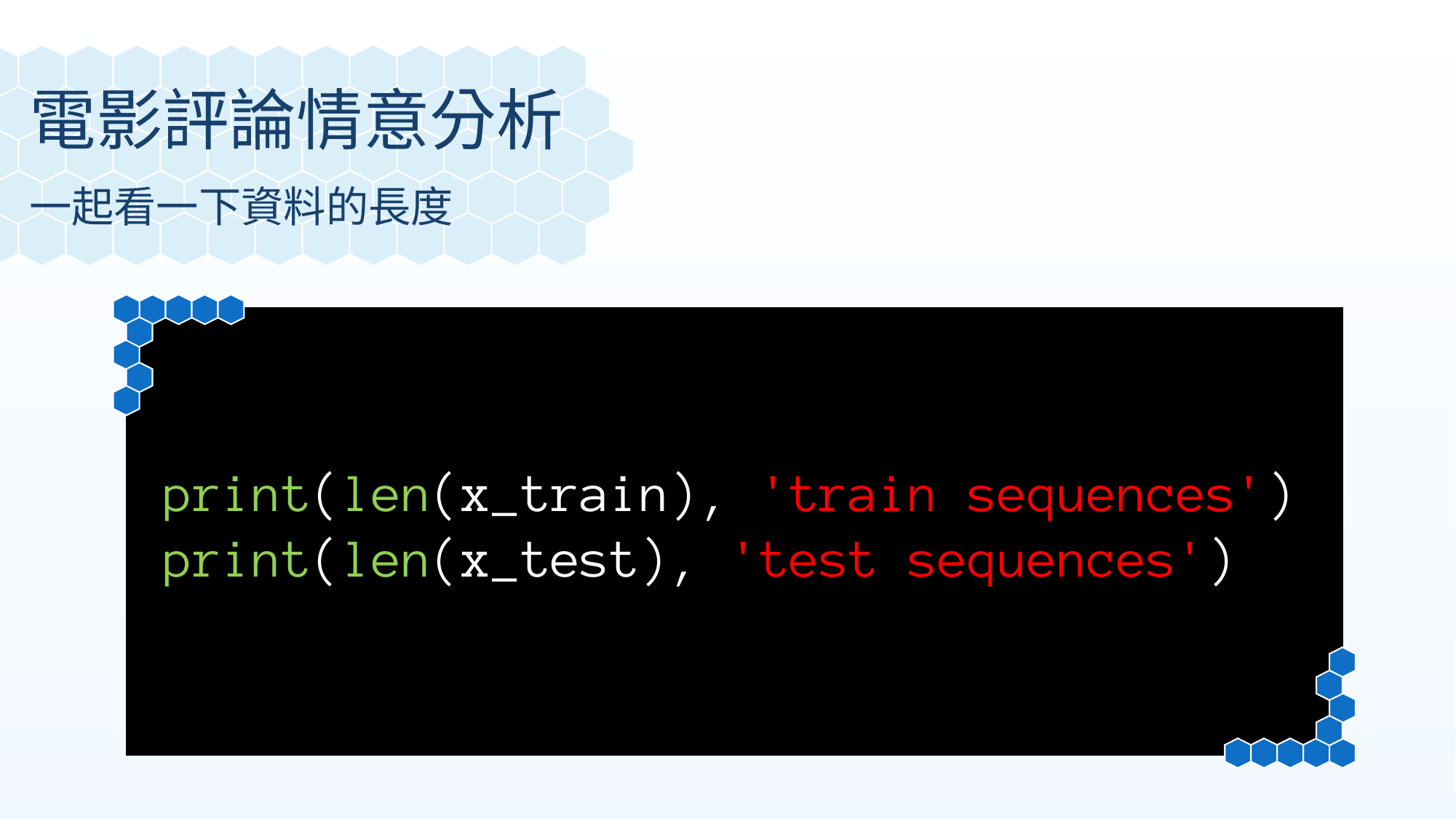

電影評論情意分析
一起看一下資料的長度

print(len(x_train), 'train sequences')
print(len(x_test), 'test sequences')